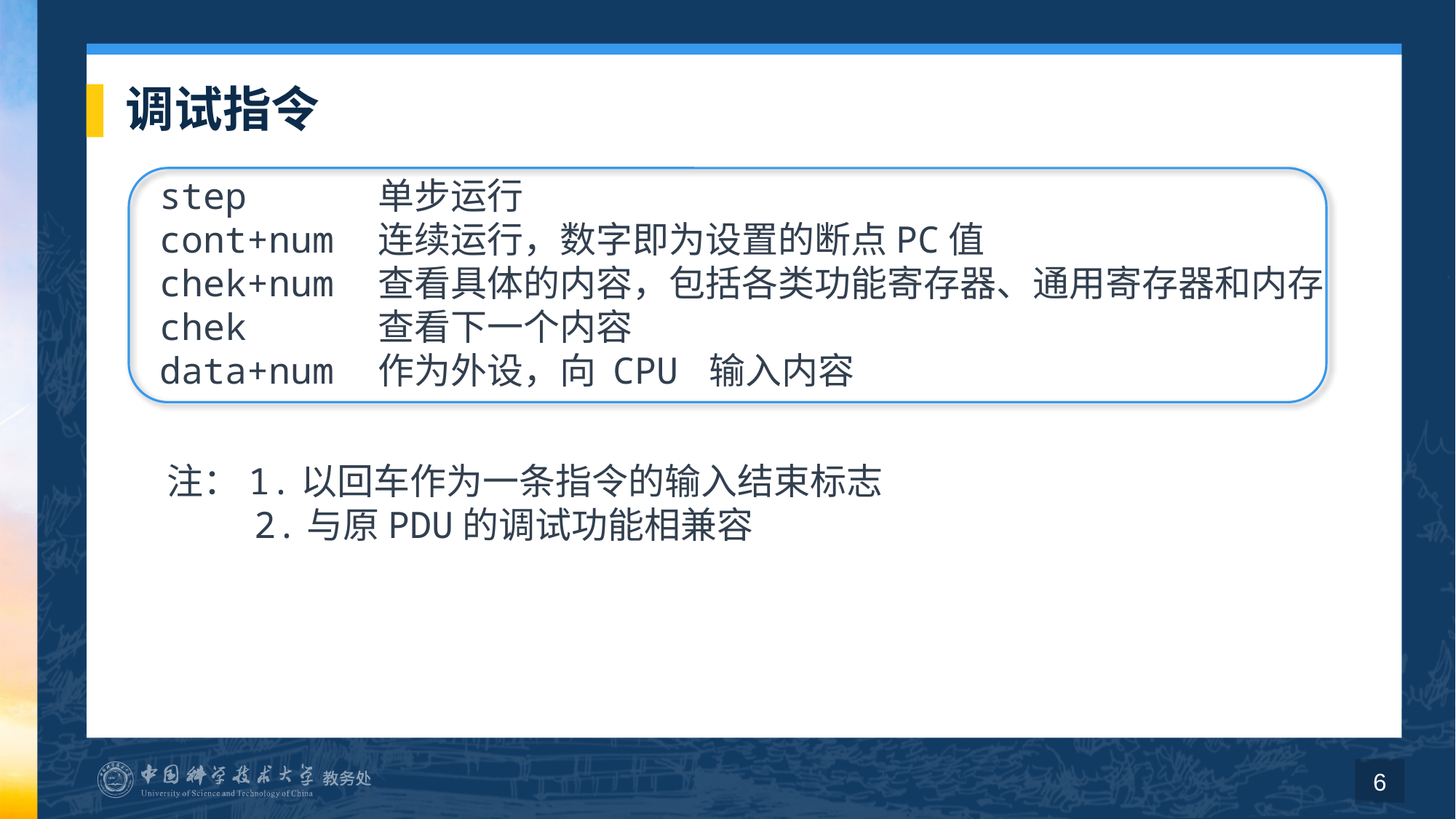

# 调试指令

step		单步运行
cont+num 	连续运行，数字即为设置的断点PC值
chek+num 	查看具体的内容，包括各类功能寄存器、通用寄存器和内存
chek		查看下一个内容
data+num 	作为外设，向 CPU 输入内容

注：1.以回车作为一条指令的输入结束标志
    2.与原PDU的调试功能相兼容
6